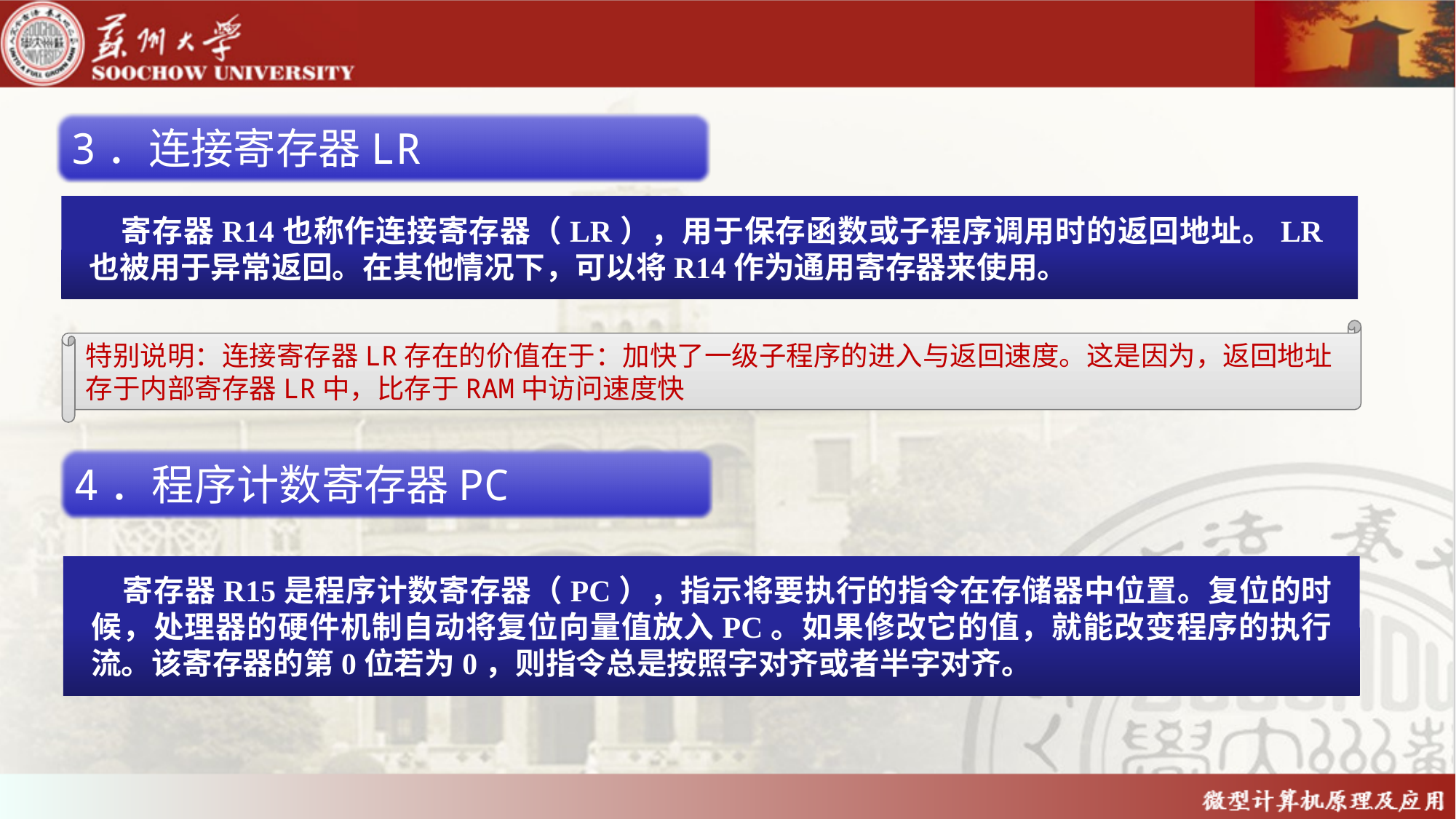

3．连接寄存器LR
寄存器R14也称作连接寄存器（LR），用于保存函数或子程序调用时的返回地址。LR也被用于异常返回。在其他情况下，可以将R14作为通用寄存器来使用。
特别说明：连接寄存器LR存在的价值在于：加快了一级子程序的进入与返回速度。这是因为，返回地址存于内部寄存器LR中，比存于RAM中访问速度快
4．程序计数寄存器PC
寄存器R15是程序计数寄存器（PC），指示将要执行的指令在存储器中位置。复位的时候，处理器的硬件机制自动将复位向量值放入PC。如果修改它的值，就能改变程序的执行流。该寄存器的第0位若为0，则指令总是按照字对齐或者半字对齐。